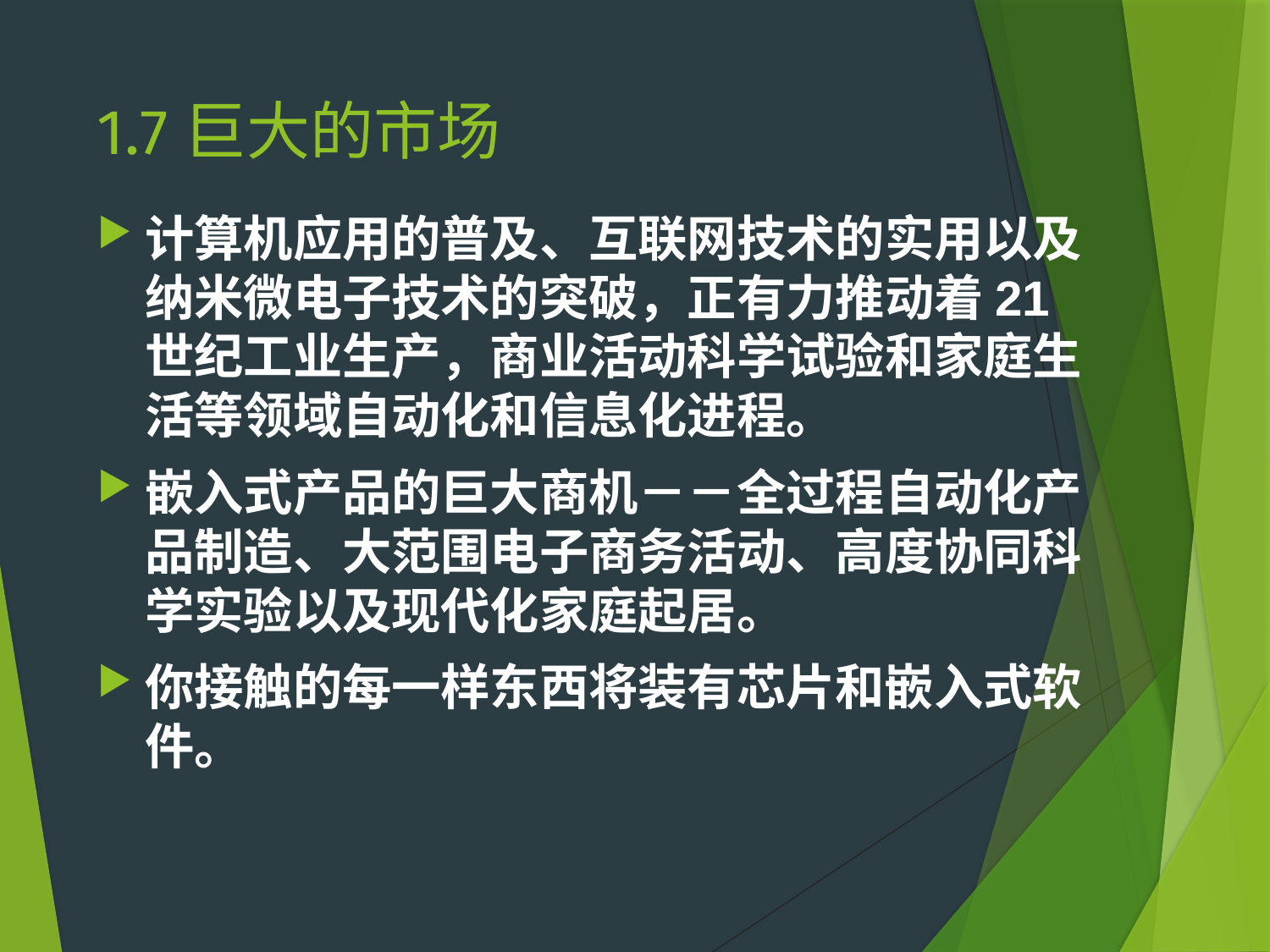

# 1.7巨大的市场
计算机应用的普及、互联网技术的实用以及纳米微电子技术的突破，正有力推动着21 世纪工业生产，商业活动科学试验和家庭生活等领域自动化和信息化进程。
嵌入式产品的巨大商机－－全过程自动化产品制造、大范围电子商务活动、高度协同科学实验以及现代化家庭起居。
你接触的每一样东西将装有芯片和嵌入式软件。